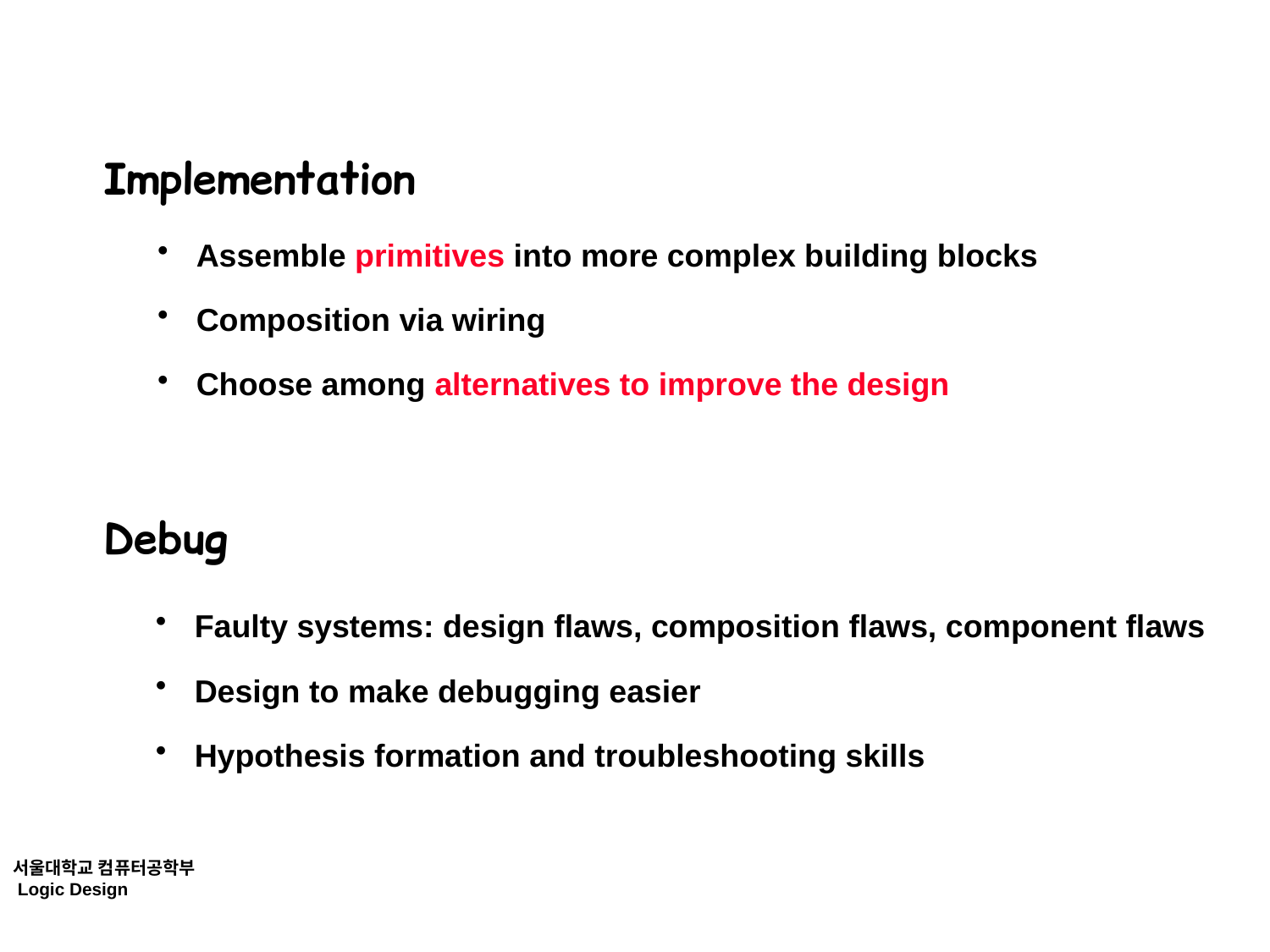

#
Implementation

 Assemble primitives into more complex building blocks

 Composition via wiring

 Choose among alternatives to improve the design
Debug
 Faulty systems: design flaws, composition flaws, component flaws

 Design to make debugging easier

 Hypothesis formation and troubleshooting skills
서울대학교 컴퓨터공학부
 Logic Design                                                                                                                                                                                                               Chap1.4